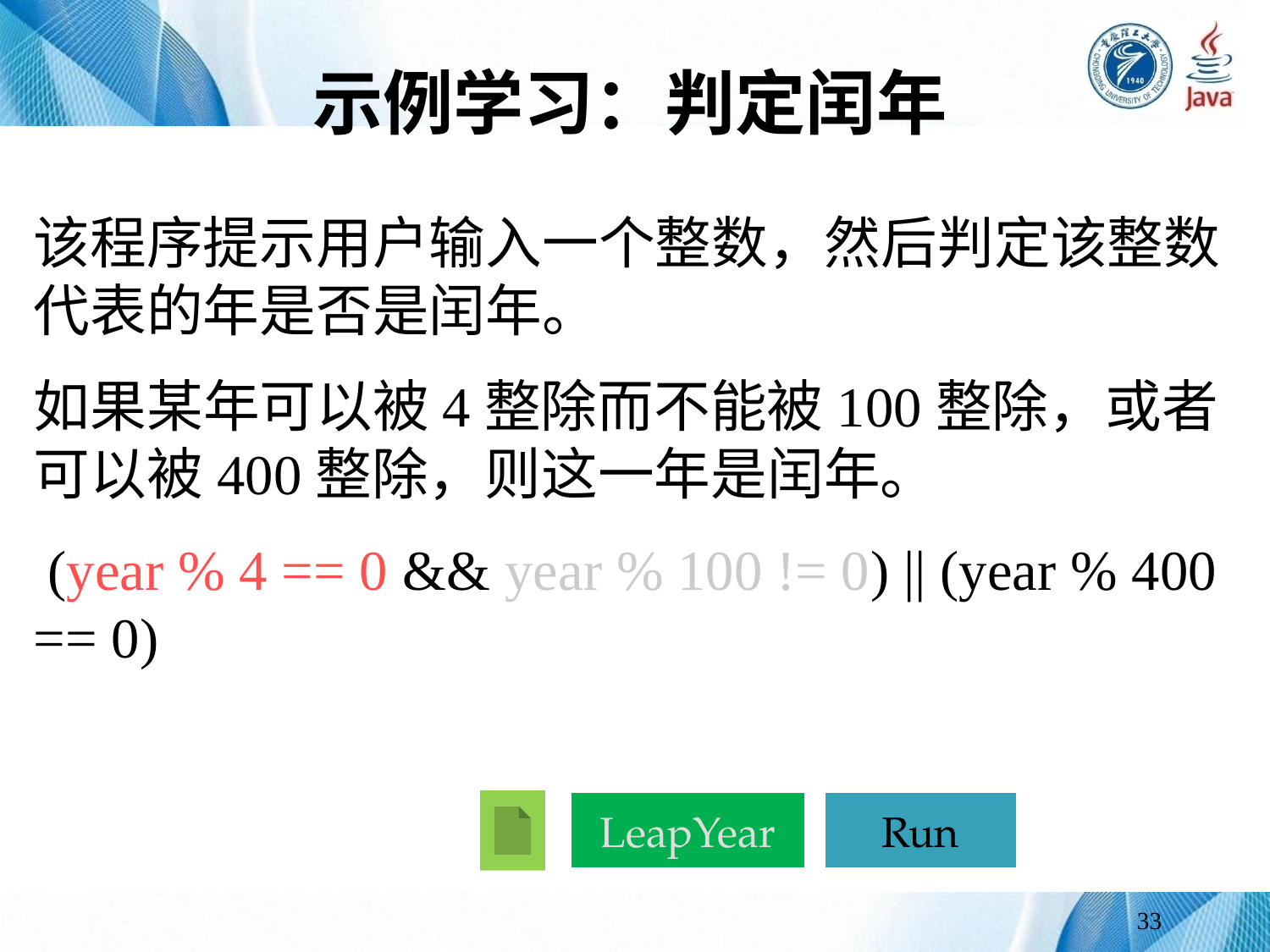

# 示例学习：判定闰年
该程序提示用户输入一个整数，然后判定该整数代表的年是否是闰年。
如果某年可以被4整除而不能被100整除，或者可以被400整除，则这一年是闰年。
 (year % 4 == 0 && year % 100 != 0) || (year % 400 == 0)

LeapYear
Run
33